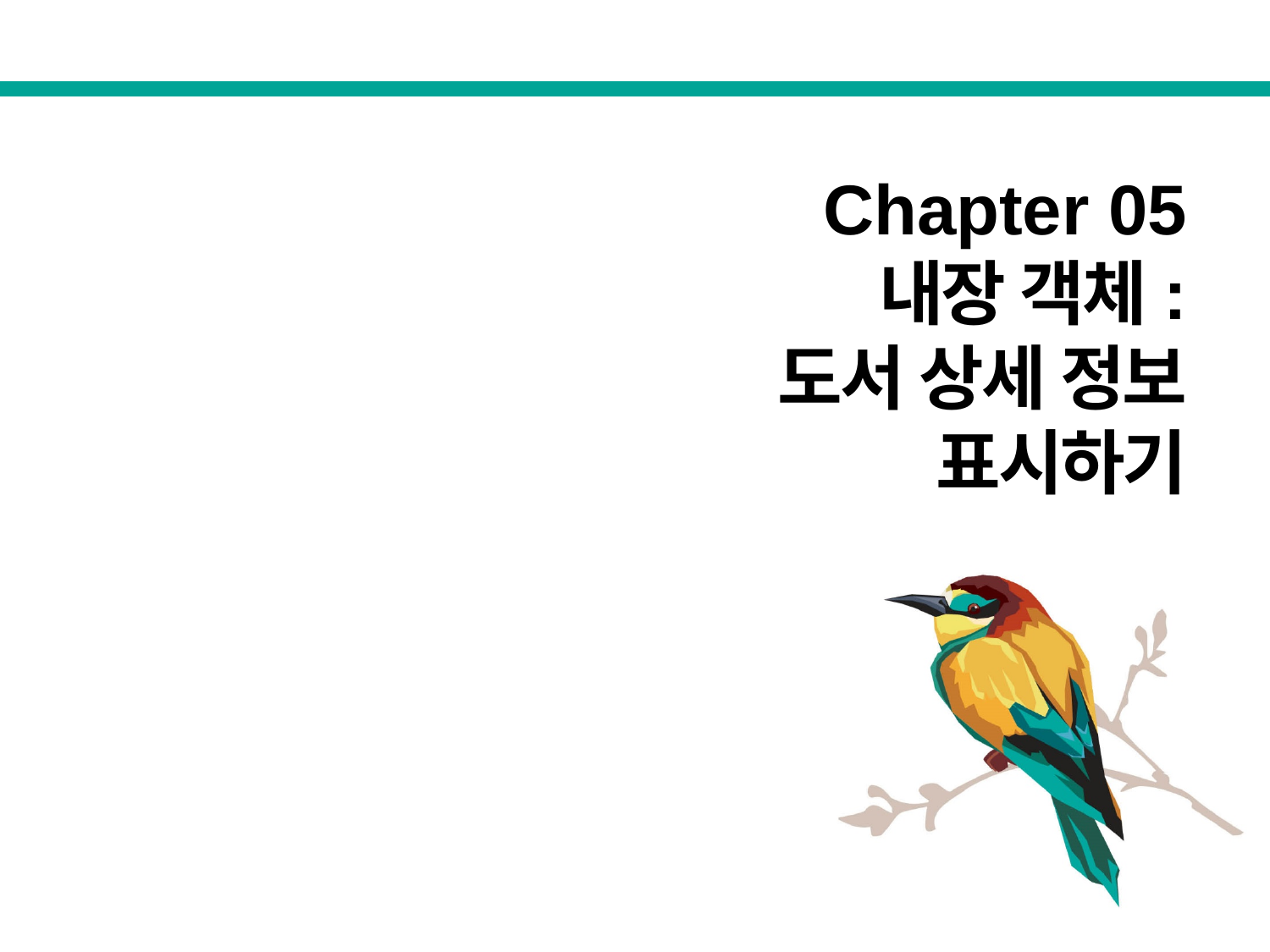

Chapter 05
내장 객체:
도서 상세 정보
표시하기